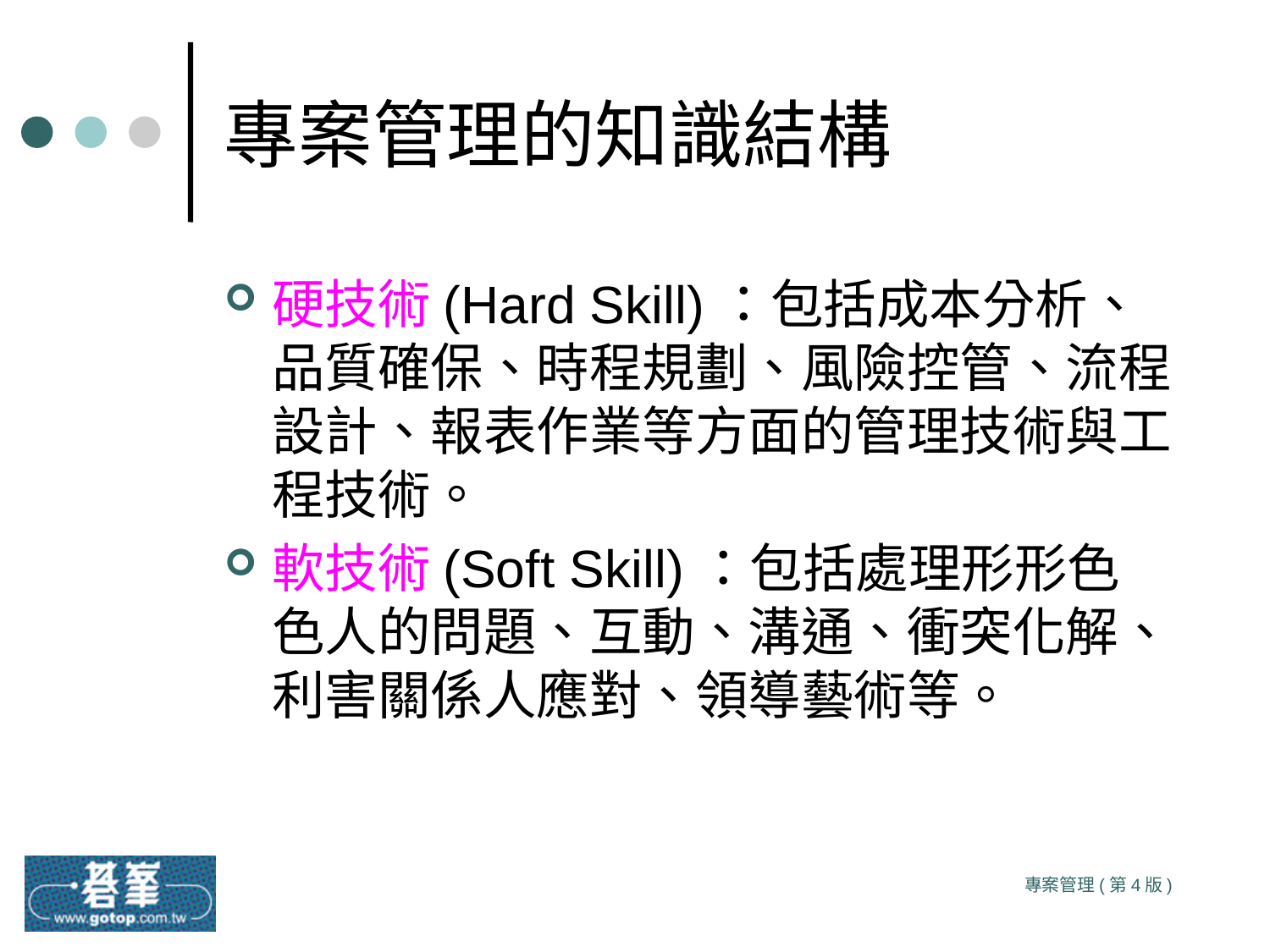

# 專案管理的知識結構
硬技術(Hard Skill)：包括成本分析、品質確保、時程規劃、風險控管、流程設計、報表作業等方面的管理技術與工程技術。
軟技術(Soft Skill)：包括處理形形色色人的問題、互動、溝通、衝突化解、利害關係人應對、領導藝術等。
專案管理(第4版)